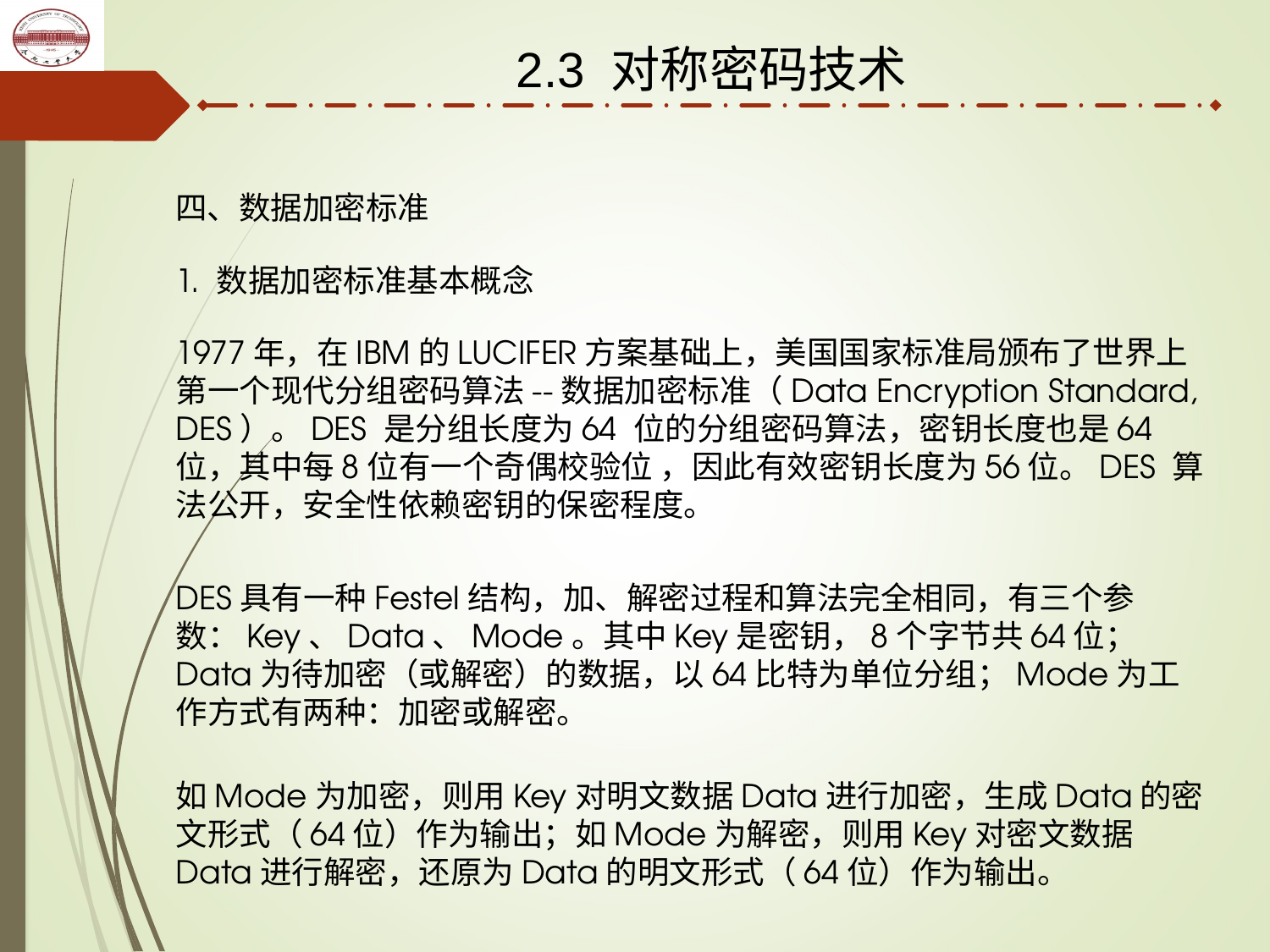

2.3 对称密码技术
四、数据加密标准
1. 数据加密标准基本概念
1977年，在IBM的LUCIFER方案基础上，美国国家标准局颁布了世界上第一个现代分组密码算法--数据加密标准（Data Encryption Standard, DES）。DES 是分组长度为64 位的分组密码算法，密钥长度也是64位，其中每8位有一个奇偶校验位 ，因此有效密钥长度为56位。DES 算法公开，安全性依赖密钥的保密程度。
DES具有一种Festel结构，加、解密过程和算法完全相同，有三个参数：Key、Data、Mode。其中Key是密钥，8个字节共64位；Data为待加密（或解密）的数据，以64比特为单位分组；Mode为工作方式有两种：加密或解密。
如Mode为加密，则用Key对明文数据Data进行加密，生成Data的密文形式（64位）作为输出；如Mode为解密，则用Key对密文数据Data进行解密，还原为Data的明文形式（64位）作为输出。